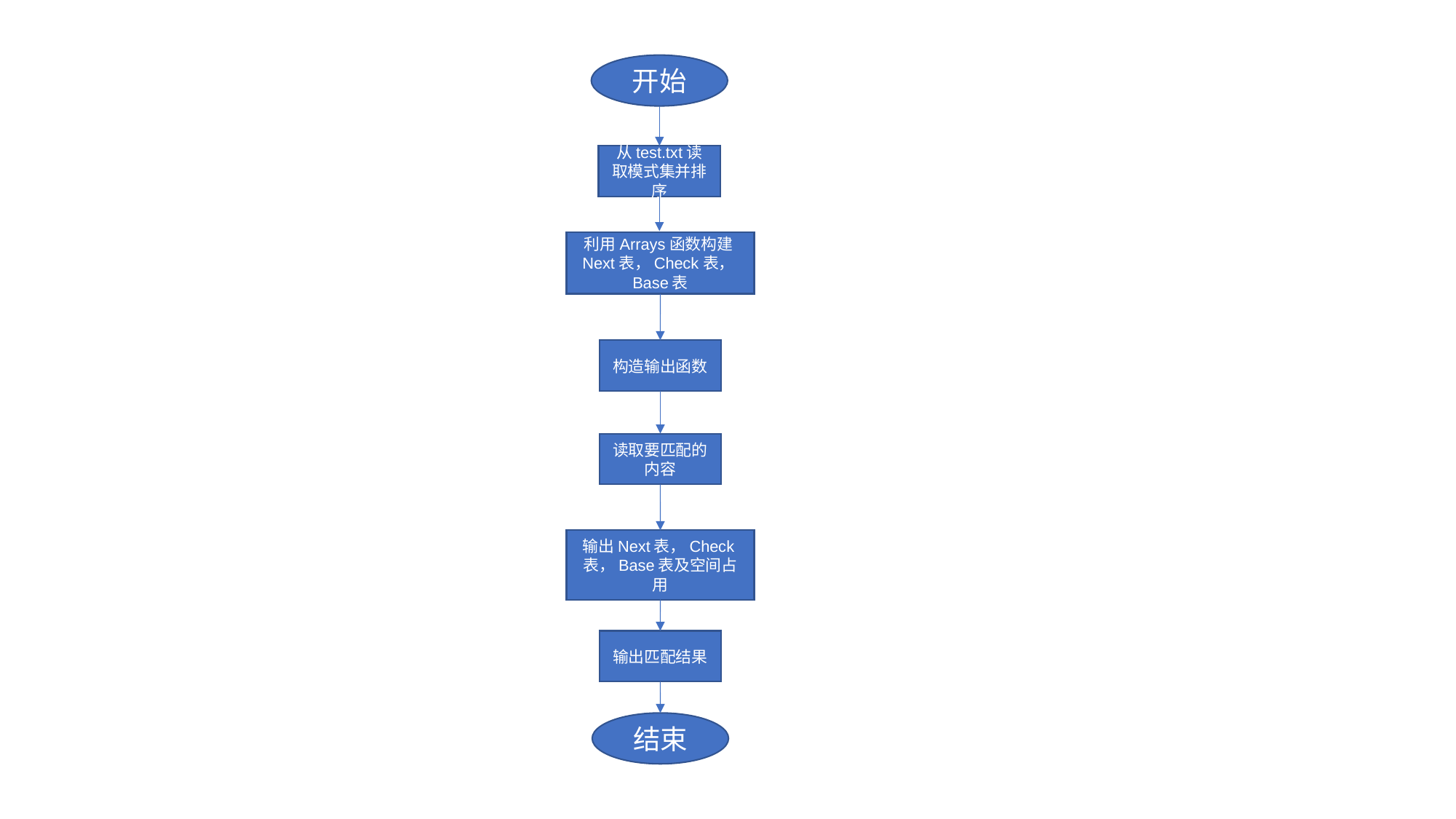

开始
从test.txt读取模式集并排序
利用Arrays函数构建Next表，Check表，Base表
构造输出函数
读取要匹配的内容
输出Next表，Check表，Base表及空间占用
输出匹配结果
结束